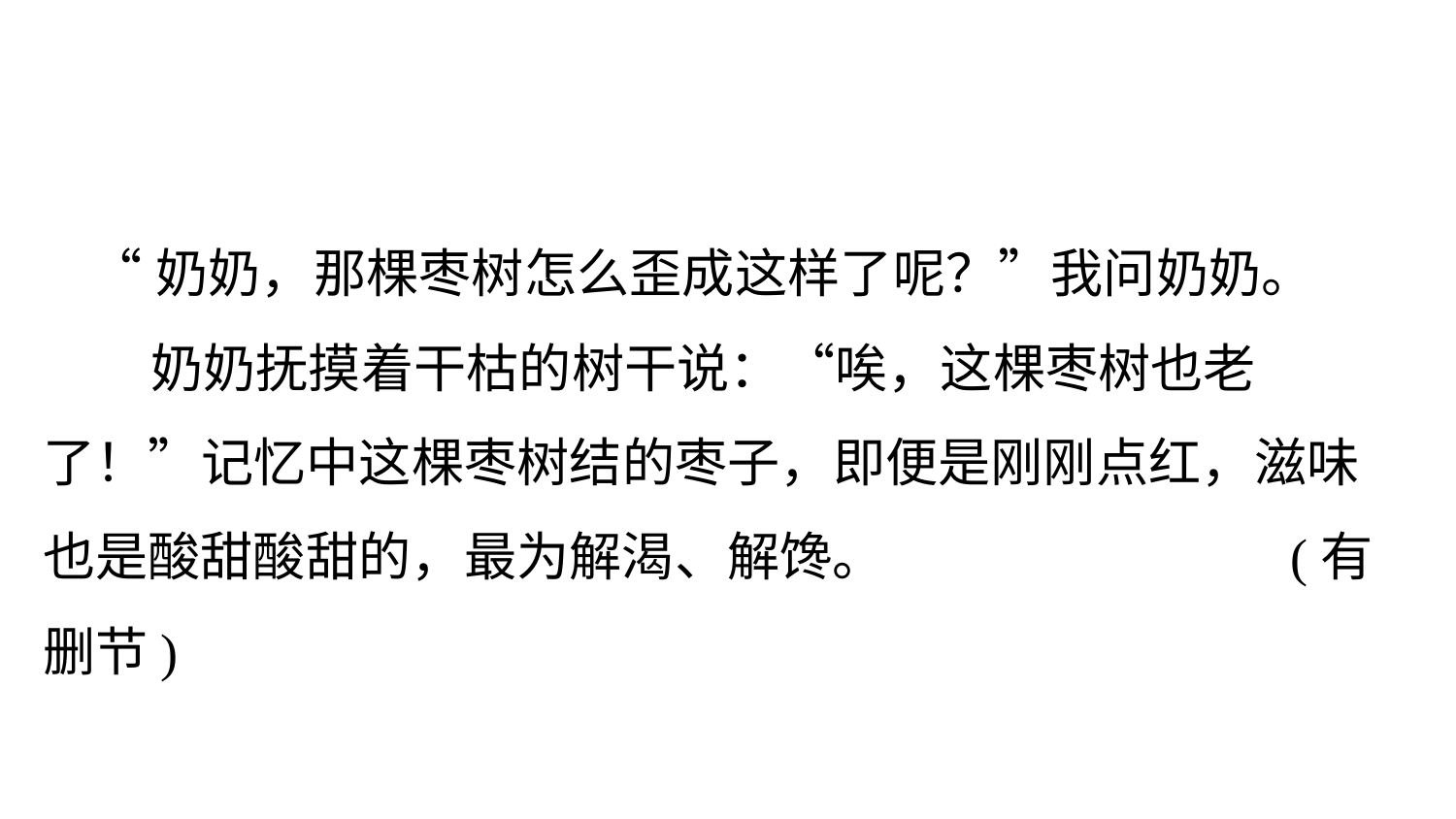

“奶奶，那棵枣树怎么歪成这样了呢？”我问奶奶。
        奶奶抚摸着干枯的树干说：“唉，这棵枣树也老了！”记忆中这棵枣树结的枣子，即便是刚刚点红，滋味也是酸甜酸甜的，最为解渴、解馋。                                 (有删节)